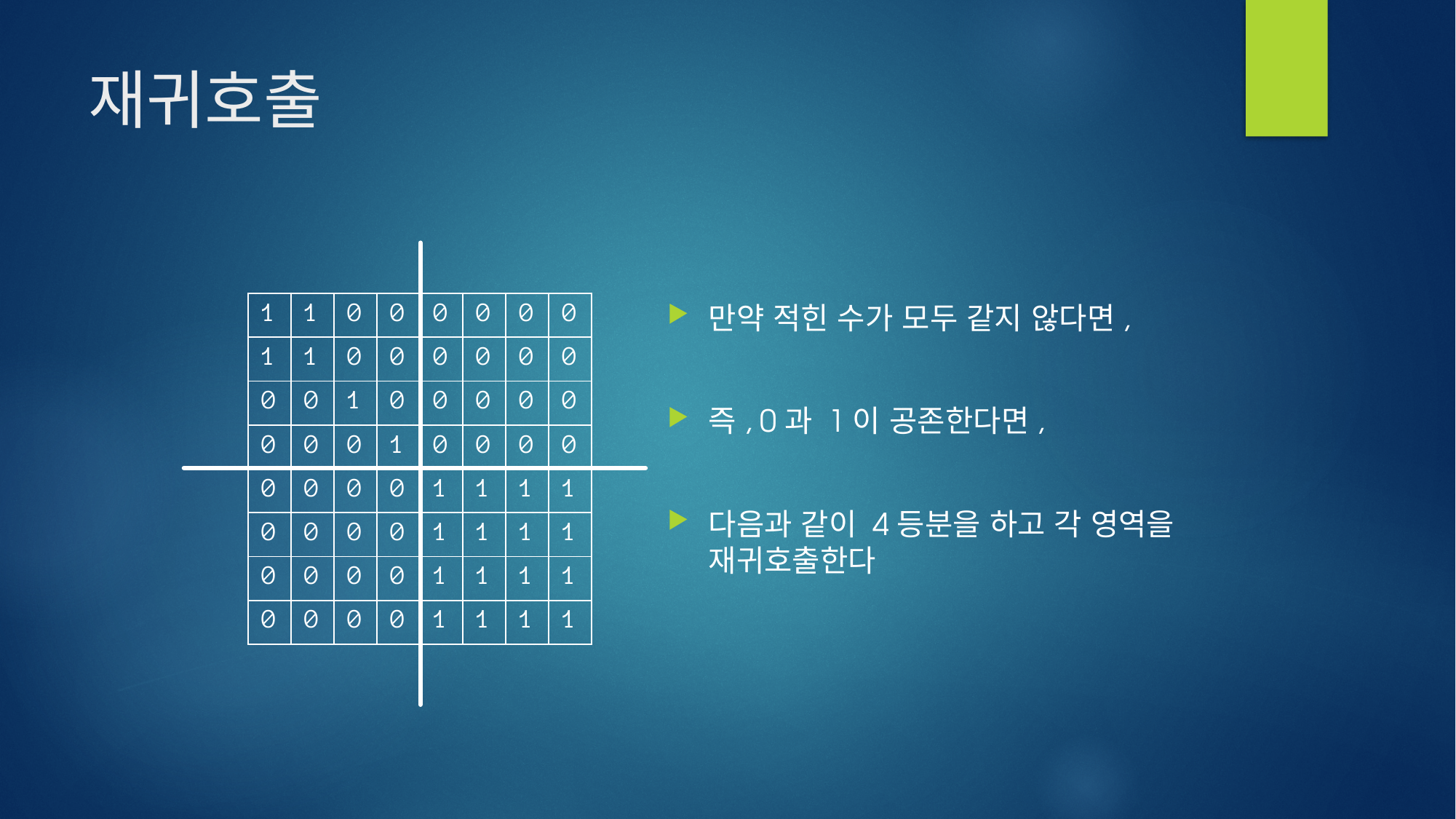

# 재귀호출
| 1 | 1 | 0 | 0 | 0 | 0 | 0 | 0 |
| --- | --- | --- | --- | --- | --- | --- | --- |
| 1 | 1 | 0 | 0 | 0 | 0 | 0 | 0 |
| 0 | 0 | 1 | 0 | 0 | 0 | 0 | 0 |
| 0 | 0 | 0 | 1 | 0 | 0 | 0 | 0 |
| 0 | 0 | 0 | 0 | 1 | 1 | 1 | 1 |
| 0 | 0 | 0 | 0 | 1 | 1 | 1 | 1 |
| 0 | 0 | 0 | 0 | 1 | 1 | 1 | 1 |
| 0 | 0 | 0 | 0 | 1 | 1 | 1 | 1 |
만약 적힌 수가 모두 같지 않다면,

즉, 0과 1이 공존한다면,

다음과 같이 4등분을 하고 각 영역을 재귀호출한다